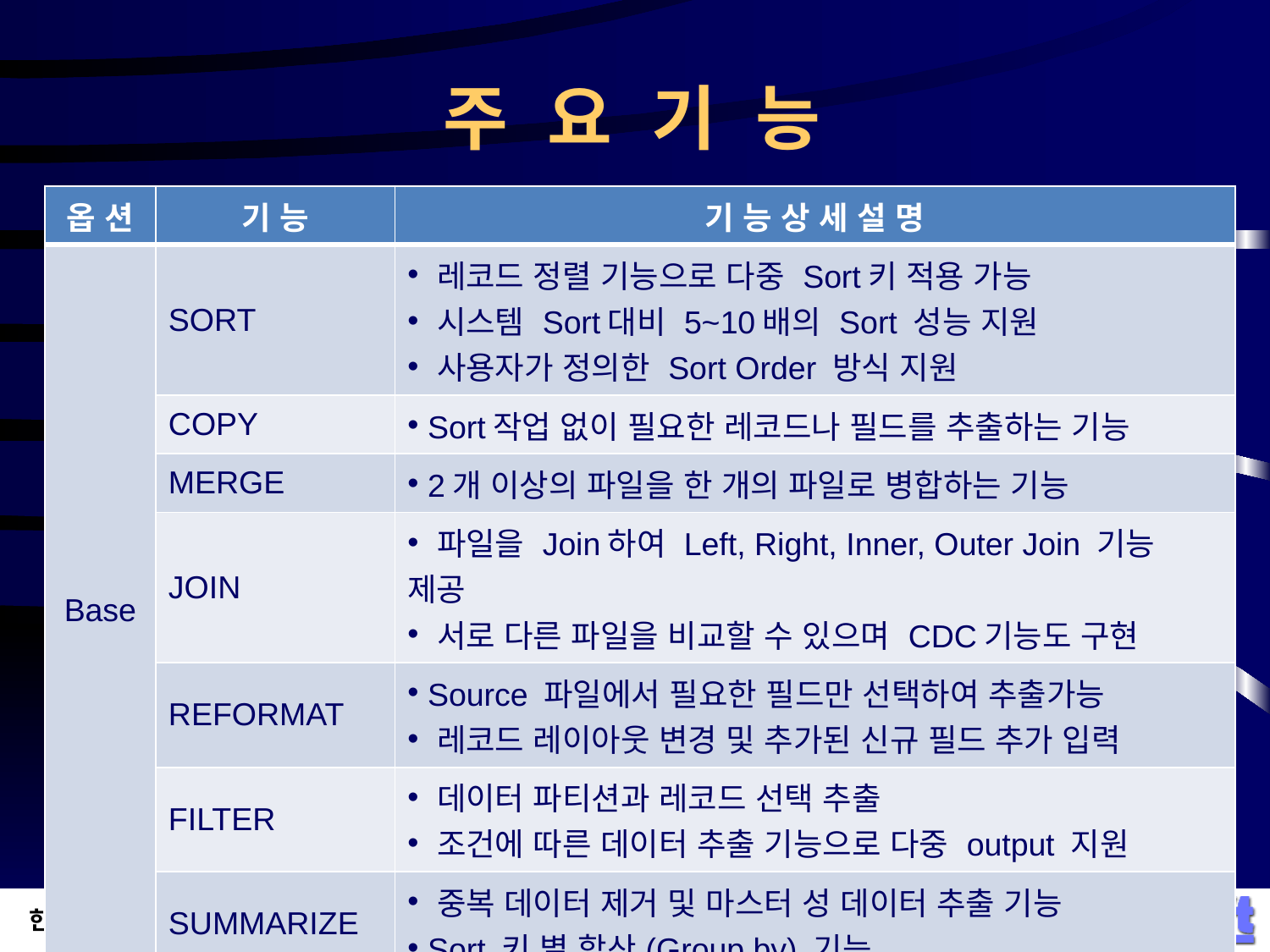

주  요  기  능
| 옵 션 | 기 능 | 기 능 상 세 설 명 |
| --- | --- | --- |
| Base | SORT | 레코드 정렬 기능으로 다중 Sort키 적용 가능 시스템 Sort대비 5~10배의 Sort 성능 지원 사용자가 정의한 Sort Order 방식 지원 |
|  | COPY | Sort작업 없이 필요한 레코드나 필드를 추출하는 기능 |
|  | MERGE | 2개 이상의 파일을 한 개의 파일로 병합하는 기능 |
|  | JOIN | 파일을 Join하여 Left, Right, Inner, Outer Join 기능 제공 서로 다른 파일을 비교할 수 있으며 CDC기능도 구현 |
|  | REFORMAT | Source 파일에서 필요한 필드만 선택하여 추출가능 레코드 레이아웃 변경 및 추가된 신규 필드 추가 입력 |
|  | FILTER | 데이터 파티션과 레코드 선택 추출 조건에 따른 데이터 추출 기능으로 다중 output 지원 |
|  | SUMMARIZE | 중복 데이터 제거 및 마스터 성 데이터 추출 기능 Sort 키 별 합산(Group by) 기능 |